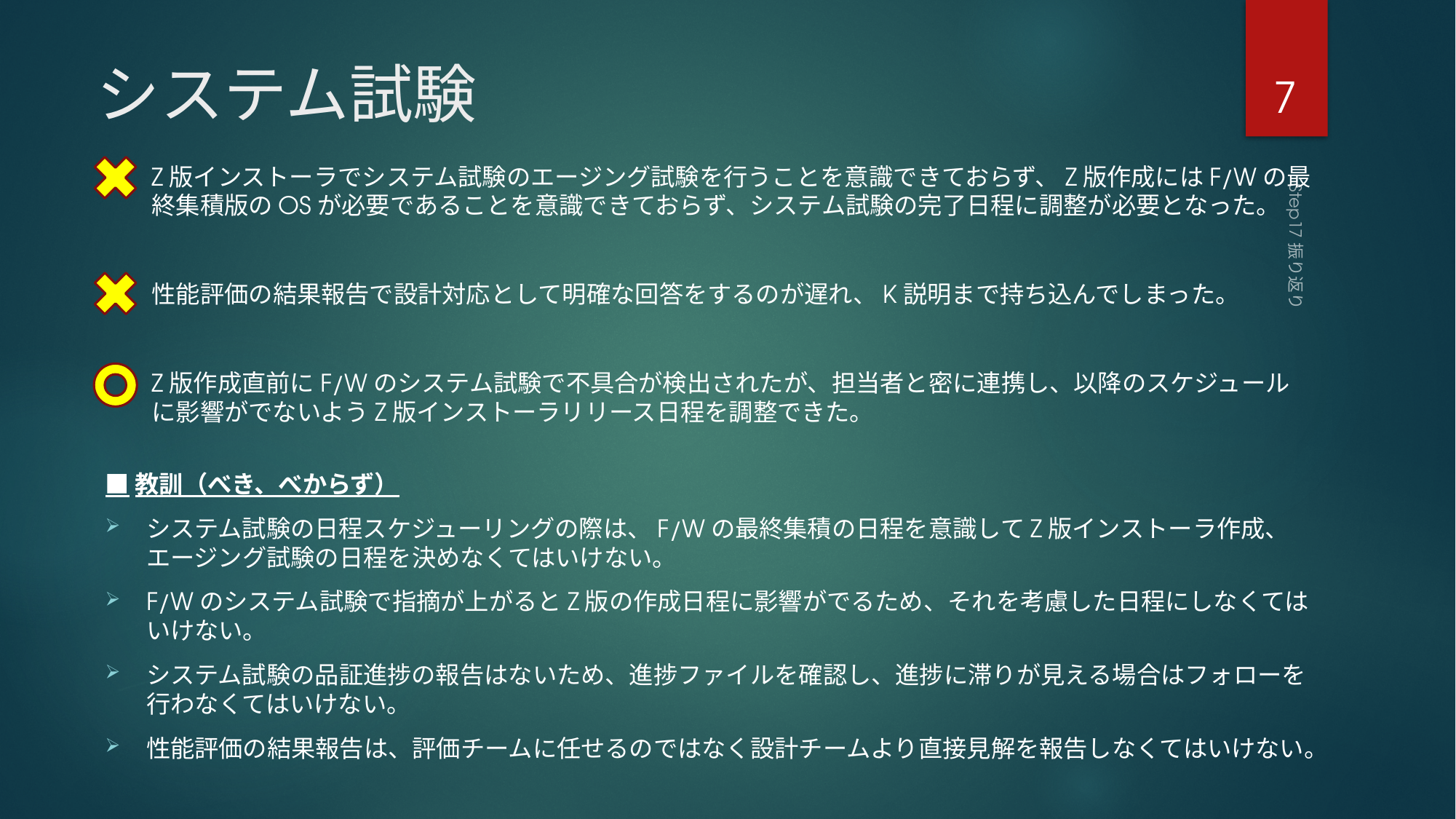

7
# システム試験

Z版インストーラでシステム試験のエージング試験を行うことを意識できておらず、Z版作成にはF/Wの最終集積版のOSが必要であることを意識できておらず、システム試験の完了日程に調整が必要となった。

性能評価の結果報告で設計対応として明確な回答をするのが遅れ、K説明まで持ち込んでしまった。

Z版作成直前にF/Wのシステム試験で不具合が検出されたが、担当者と密に連携し、以降のスケジュールに影響がでないようZ版インストーラリリース日程を調整できた。

Step17振り返り
■教訓（べき、べからず）
システム試験の日程スケジューリングの際は、F/Wの最終集積の日程を意識してZ版インストーラ作成、エージング試験の日程を決めなくてはいけない。
F/Wのシステム試験で指摘が上がるとZ版の作成日程に影響がでるため、それを考慮した日程にしなくてはいけない。
システム試験の品証進捗の報告はないため、進捗ファイルを確認し、進捗に滞りが見える場合はフォローを行わなくてはいけない。
性能評価の結果報告は、評価チームに任せるのではなく設計チームより直接見解を報告しなくてはいけない。